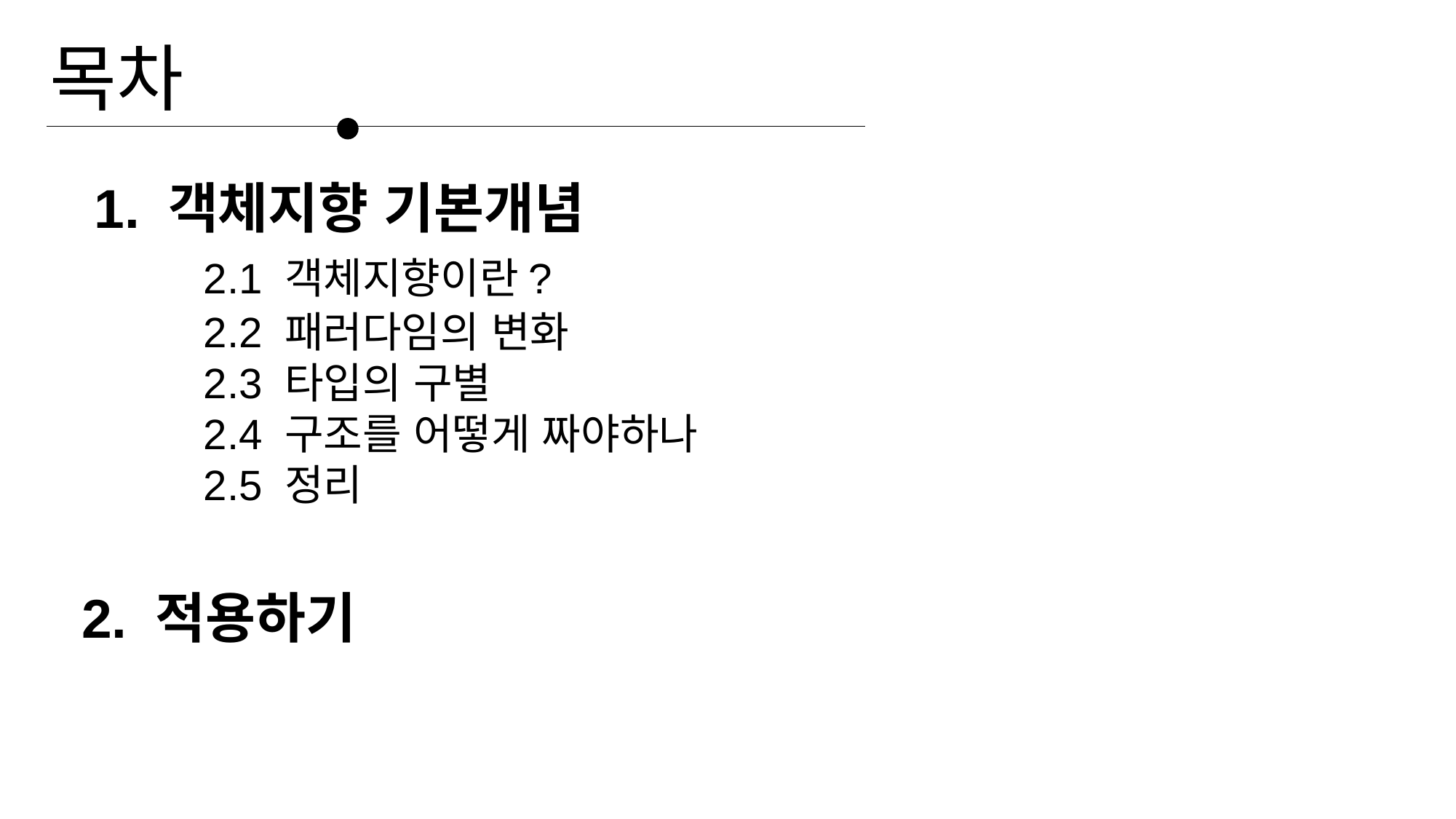

목차

1. 객체지향 기본개념
	2.1 객체지향이란?
	2.2 패러다임의 변화
	2.3 타입의 구별
	2.4 구조를 어떻게 짜야하나
	2.5 정리
2. 적용하기